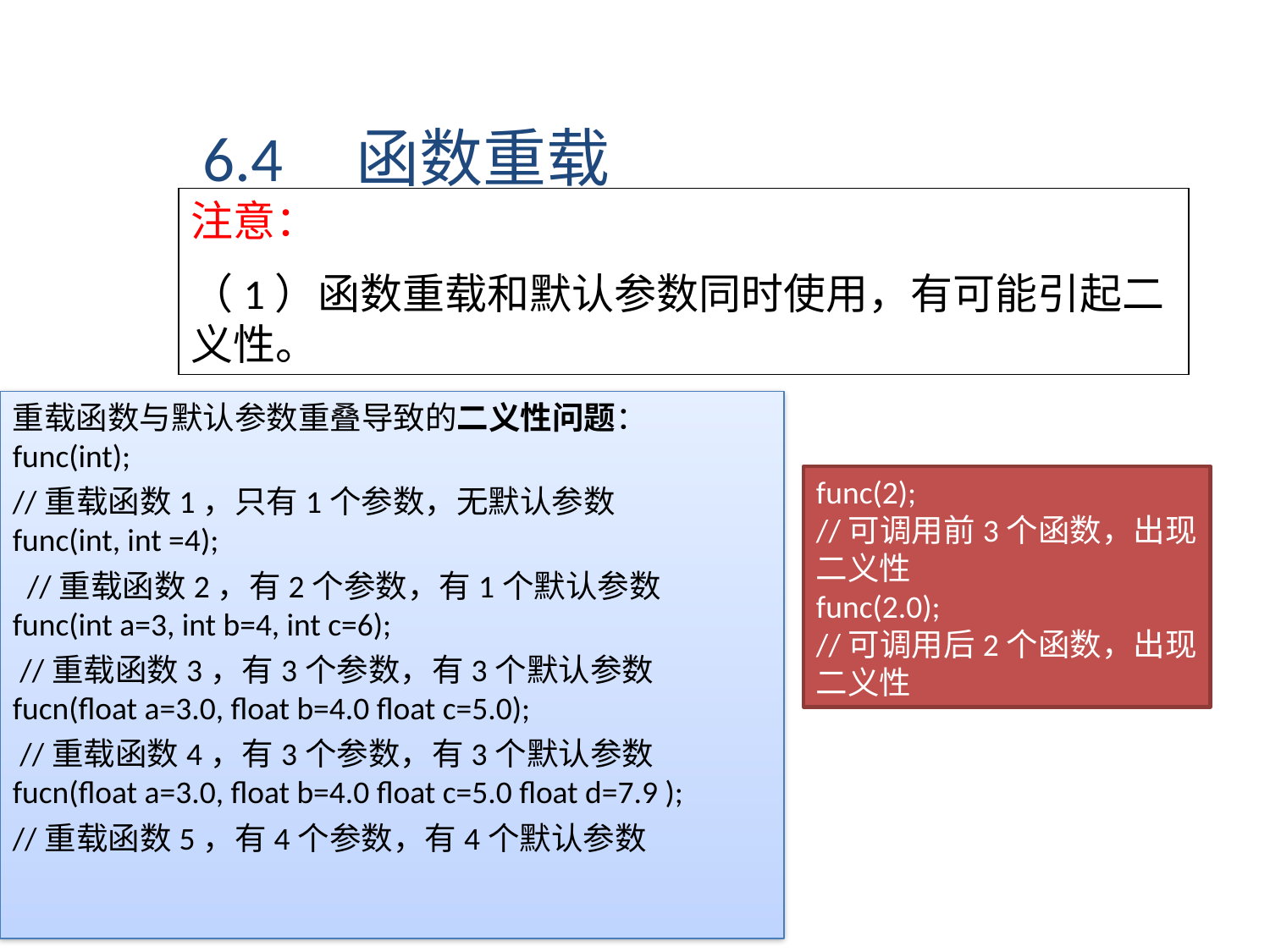

6.4    函数重载
注意：
（1）函数重载和默认参数同时使用，有可能引起二义性。
重载函数与默认参数重叠导致的二义性问题：
func(int);
//重载函数1，只有1个参数，无默认参数
func(int, int =4);
  //重载函数2，有2个参数，有1个默认参数
func(int a=3, int b=4, int c=6);
 //重载函数3，有3个参数，有3个默认参数
fucn(float a=3.0, float b=4.0 float c=5.0);
 //重载函数4，有3个参数，有3个默认参数
fucn(float a=3.0, float b=4.0 float c=5.0 float d=7.9 );
//重载函数5，有4个参数，有4个默认参数
func(2);
//可调用前3个函数，出现二义性
func(2.0);
//可调用后2个函数，出现二义性